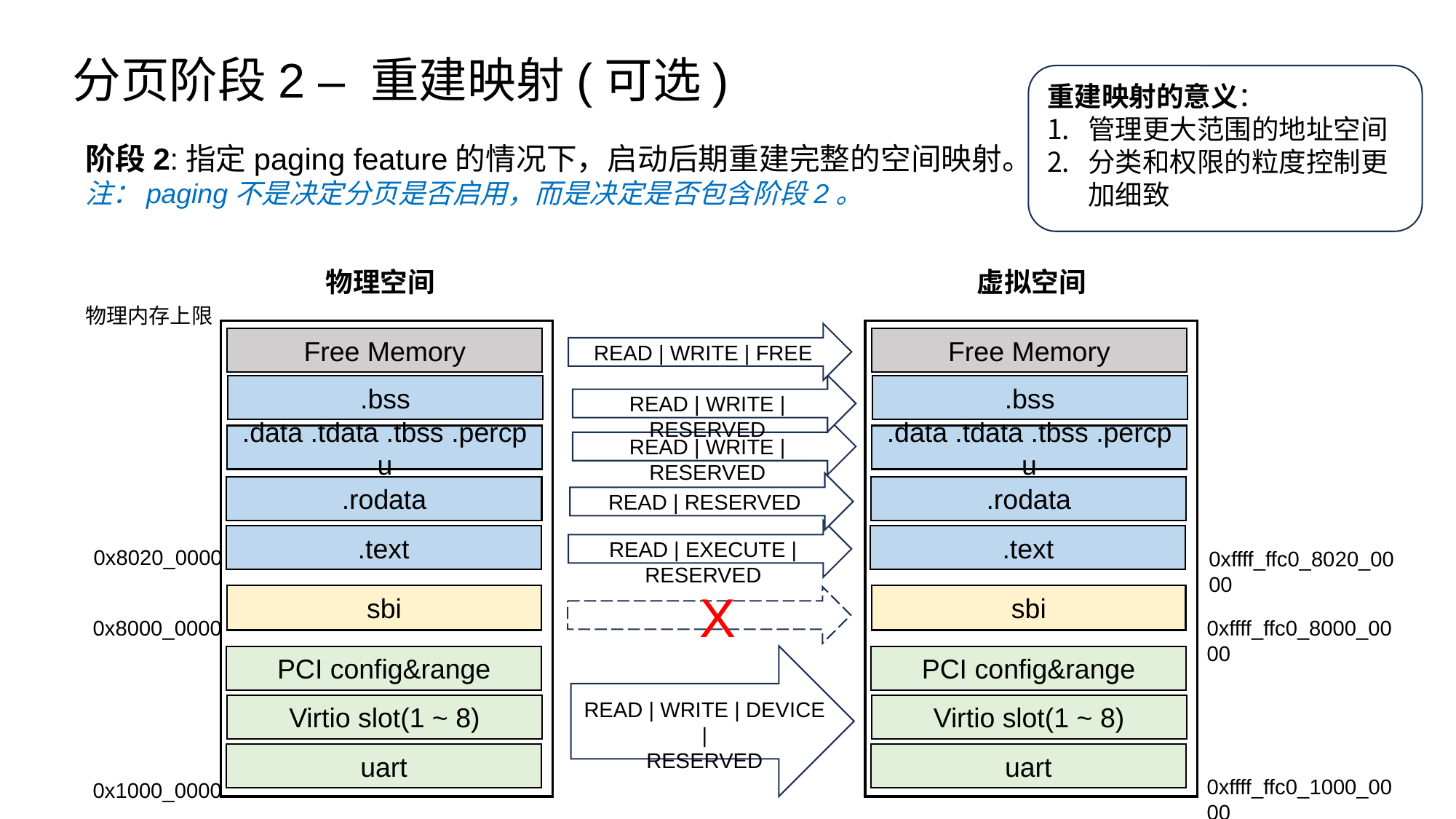

分页阶段2 – 重建映射(可选)
重建映射的意义：
管理更大范围的地址空间
分类和权限的粒度控制更加细致
阶段2:指定paging feature的情况下，启动后期重建完整的空间映射。
注：paging不是决定分页是否启用，而是决定是否包含阶段2。
物理空间
虚拟空间
物理内存上限

Free Memory
Free Memory
READ | WRITE | FREE

.bss
.bss
READ | WRITE | RESERVED

.data .tdata .tbss .percpu
.data .tdata .tbss .percpu
READ | WRITE | RESERVED

.rodata
.rodata
READ | RESERVED

.text
.text
READ | EXECUTE | RESERVED
0x8020_0000
0xffff_ffc0_8020_0000
X
sbi
sbi

0x8000_0000
0xffff_ffc0_8000_0000

PCI config&range
PCI config&range
READ | WRITE | DEVICE |
RESERVED
Virtio slot(1 ~ 8)
Virtio slot(1 ~ 8)
uart
uart
0xffff_ffc0_1000_0000
0x1000_0000